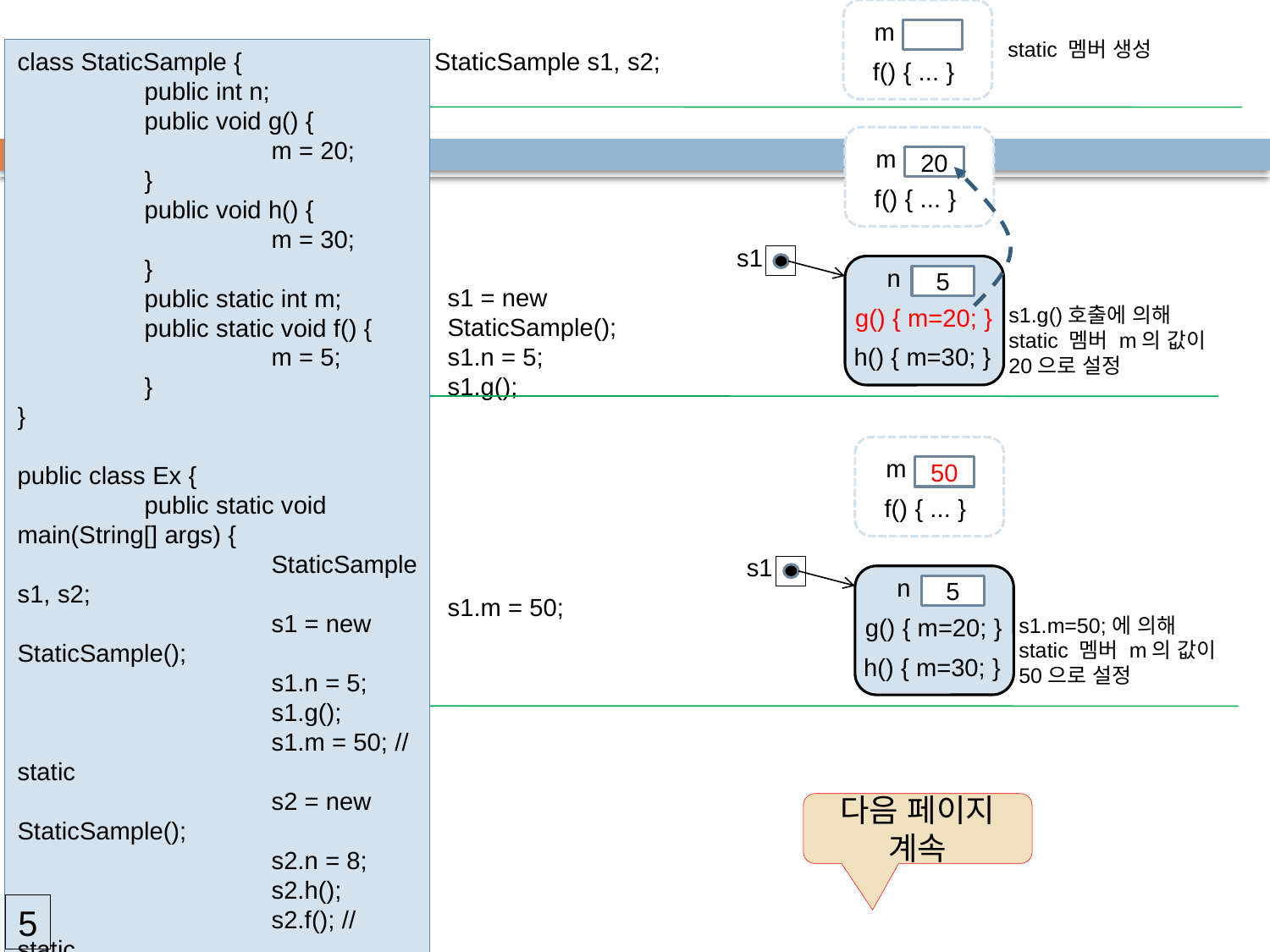

m

f() { ... }
static 멤버 생성
StaticSample s1, s2;
class StaticSample {
	public int n;
	public void g() {
		m = 20;
	}
	public void h() {
		m = 30;
	}
	public static int m;
	public static void f() {
		m = 5;
	}
}

public class Ex {
	public static void main(String[] args) {
		StaticSample s1, s2;
		s1 = new StaticSample();
		s1.n = 5;
		s1.g();
		s1.m = 50; // static
		s2 = new StaticSample();
		s2.n = 8;
		s2.h();
		s2.f(); // static
		System.out.println(s1.m);
	}
}

m
20
f() { ... }
57

s1

n
5
g() { m=20; }
h() { m=30; }
s1 = new StaticSample();
s1.n = 5;
s1.g();
s1.g()호출에 의해
static 멤버 m의 값이
20으로 설정

m
50
f() { ... }
s1

n
5
g() { m=20; }
h() { m=30; }
s1.m = 50;
s1.m=50;에 의해
static 멤버 m의 값이
50으로 설정
다음 페이지 계속
5